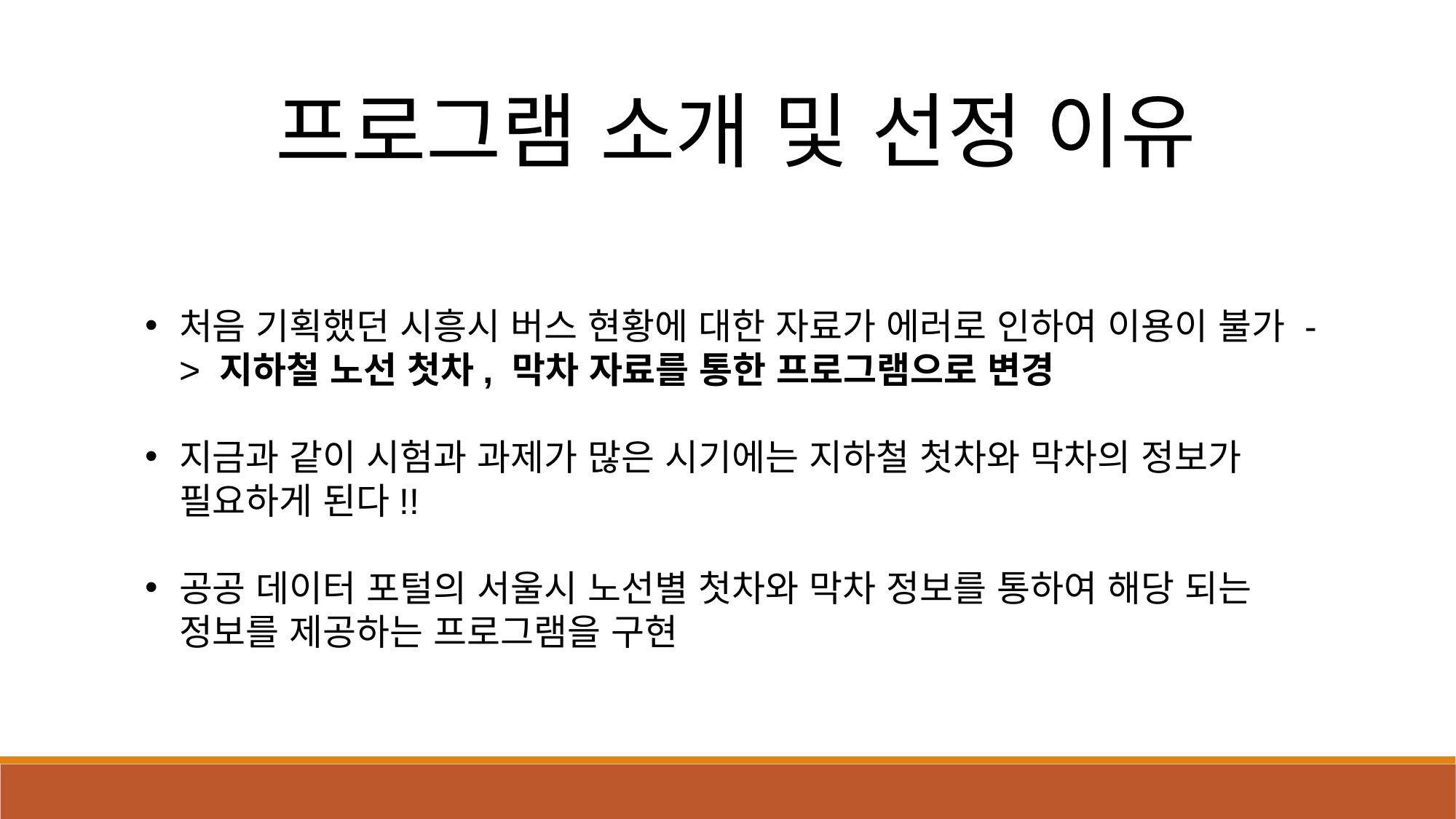

프로그램 소개 및 선정 이유
처음 기획했던 시흥시 버스 현황에 대한 자료가 에러로 인하여 이용이 불가 -> 지하철 노선 첫차, 막차 자료를 통한 프로그램으로 변경

지금과 같이 시험과 과제가 많은 시기에는 지하철 첫차와 막차의 정보가 필요하게 된다!!

공공 데이터 포털의 서울시 노선별 첫차와 막차 정보를 통하여 해당 되는 정보를 제공하는 프로그램을 구현